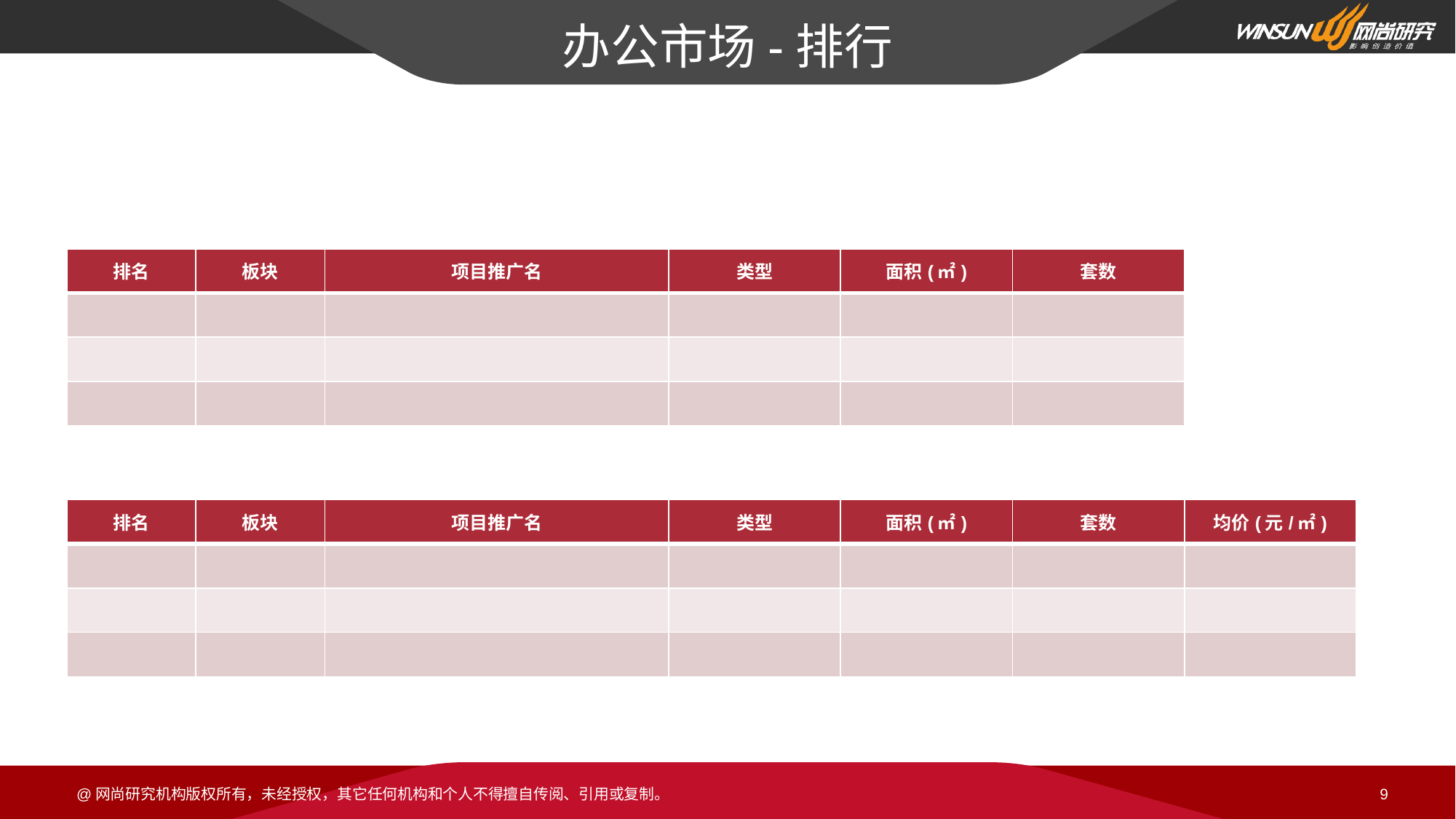

# 办公市场-排行

| 排名 | 板块 | 项目推广名 | 类型 | 面积(㎡) | 套数 |
| --- | --- | --- | --- | --- | --- |
|  |  |  |  |  |  |
|  |  |  |  |  |  |
|  |  |  |  |  |  |

| 排名 | 板块 | 项目推广名 | 类型 | 面积(㎡) | 套数 | 均价(元/㎡) |
| --- | --- | --- | --- | --- | --- | --- |
|  |  |  |  |  |  |  |
|  |  |  |  |  |  |  |
|  |  |  |  |  |  |  |
9